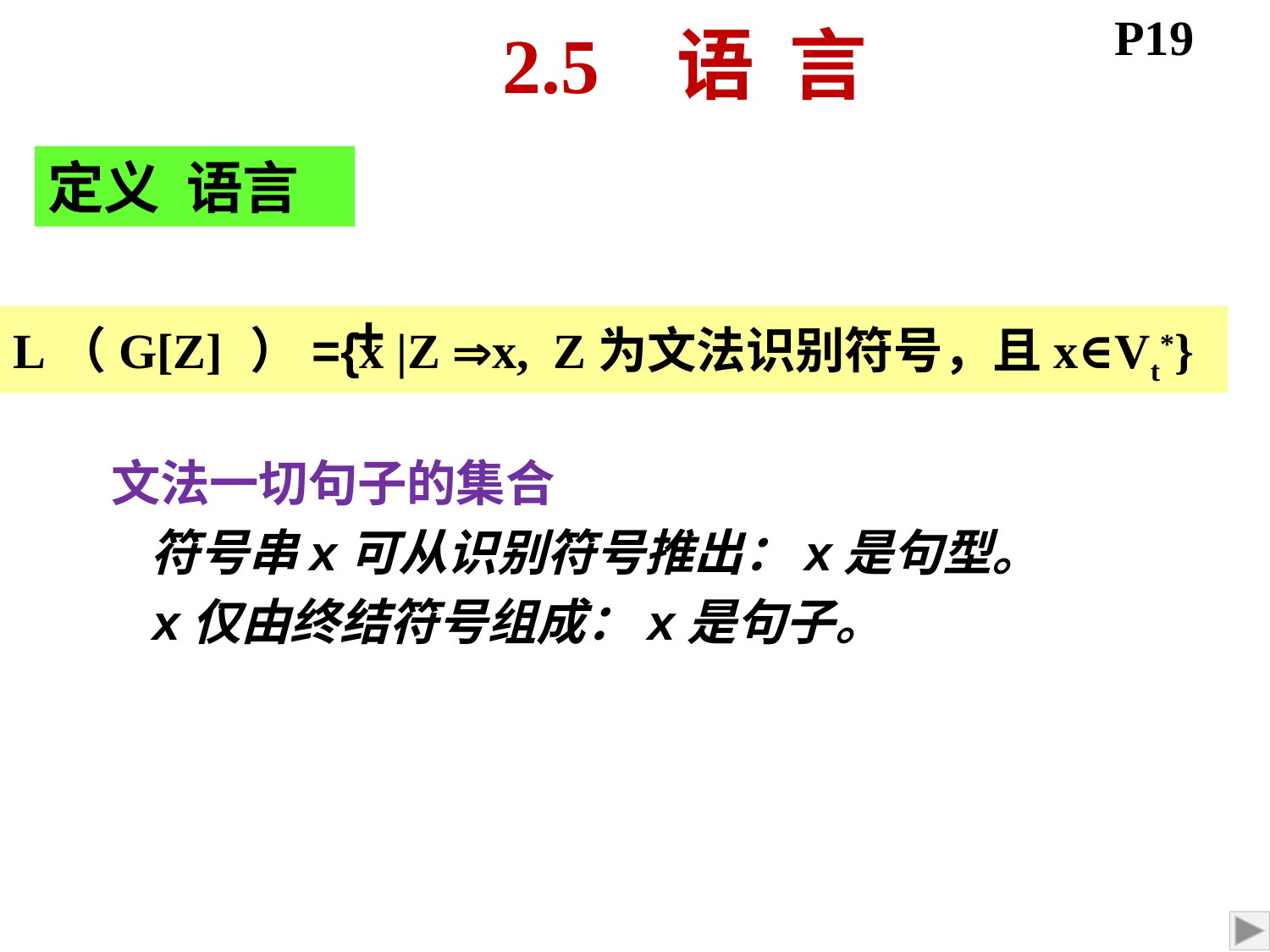

2.5   语  言
P19
定义  语言
+
L（G[Z] ）={x |Z ⇒x,  Z为文法识别符号，且x∈Vt*}
文法一切句子的集合
   符号串x可从识别符号推出：x是句型。
   x仅由终结符号组成：x是句子。